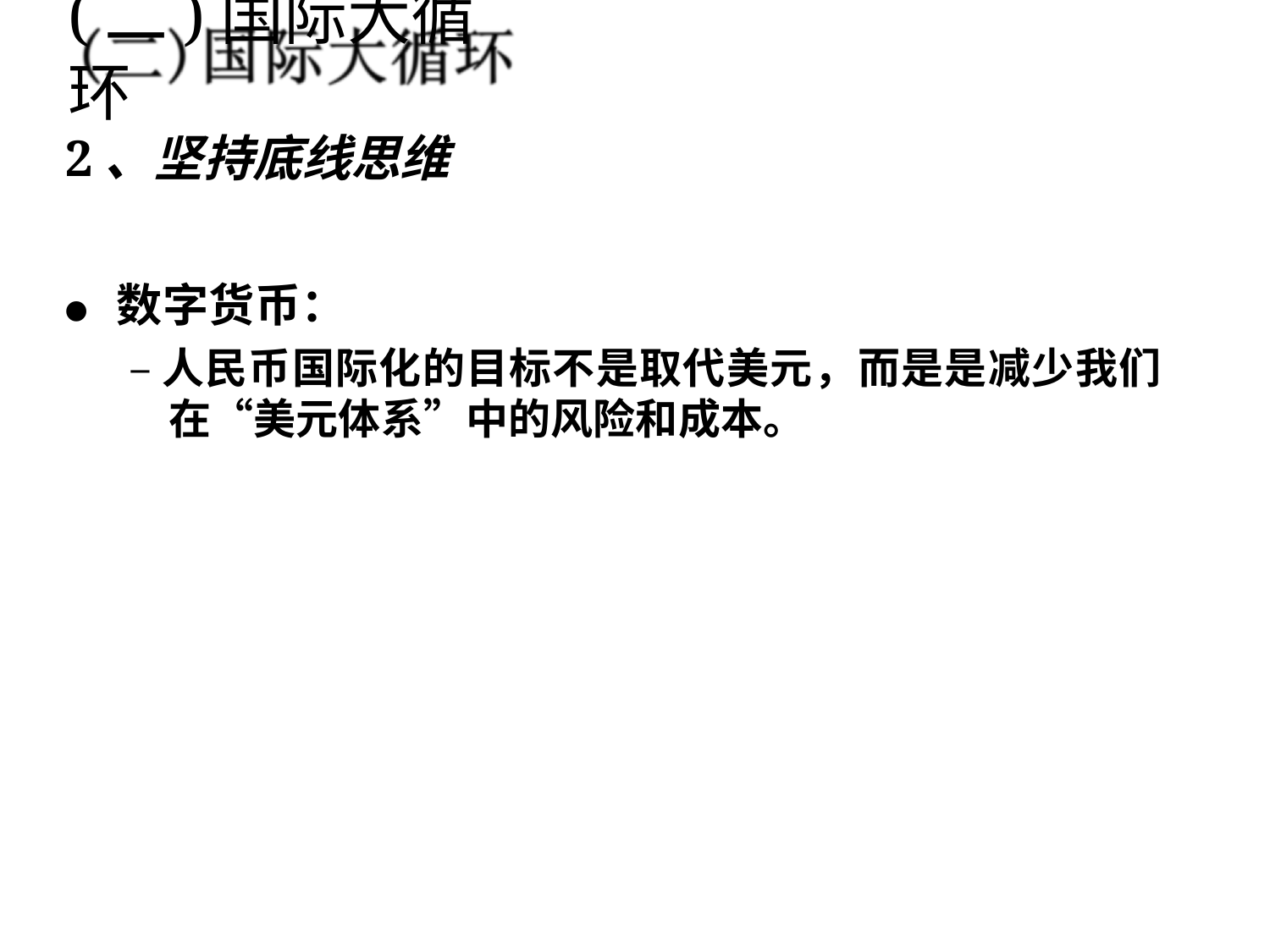

# (二)国际大循环
2、坚持底线思维

⚫	数字货币：
–人民币国际化的目标不是取代美元，而是是减少我们 在“美元体系”中的风险和成本。